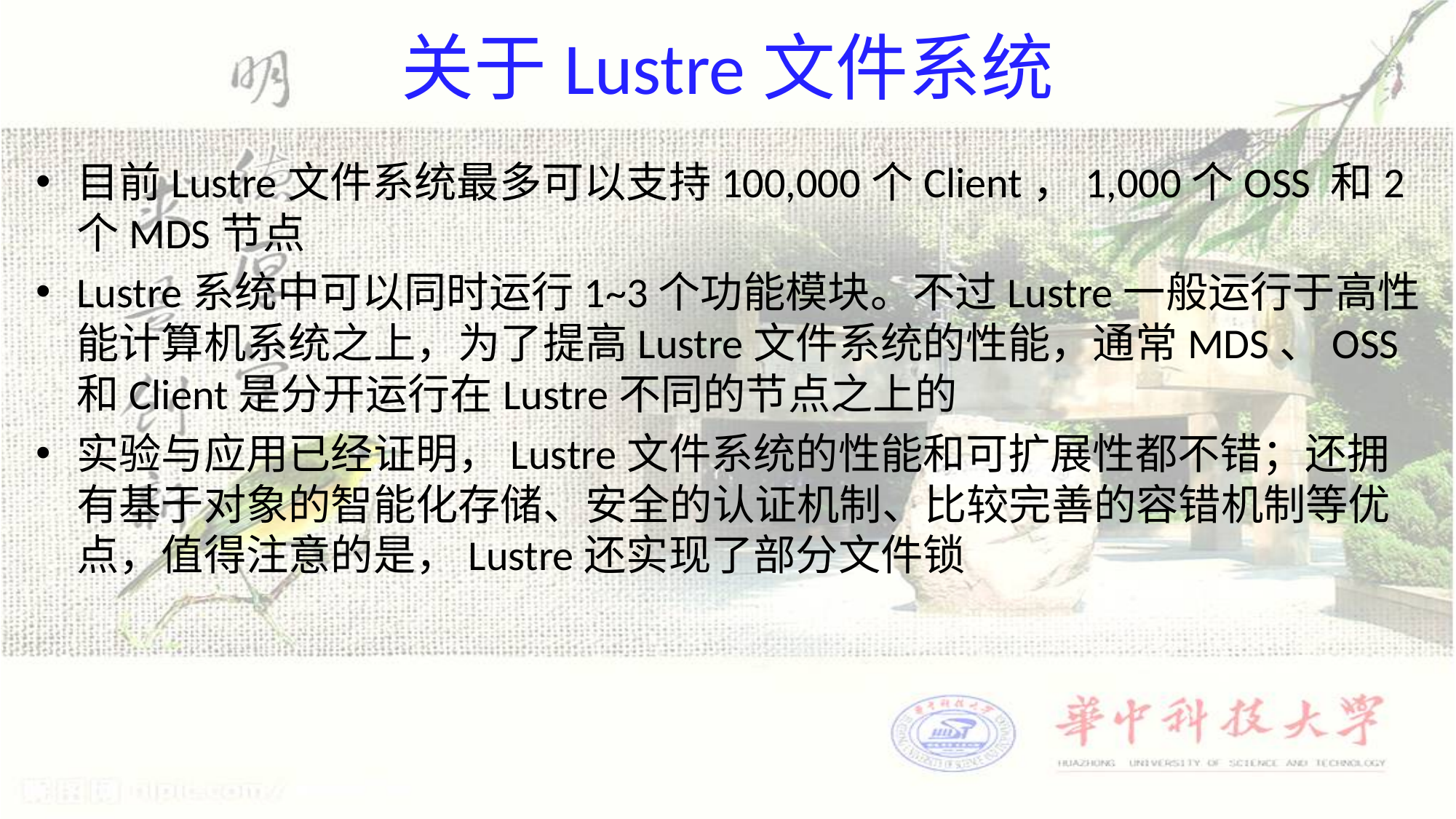

# 关于Lustre文件系统
目前Lustre文件系统最多可以支持100,000个Client，1,000个OSS 和2个MDS节点
Lustre系统中可以同时运行1~3个功能模块。不过Lustre一般运行于高性能计算机系统之上，为了提高Lustre文件系统的性能，通常MDS、OSS和Client是分开运行在Lustre不同的节点之上的
实验与应用已经证明，Lustre文件系统的性能和可扩展性都不错；还拥有基于对象的智能化存储、安全的认证机制、比较完善的容错机制等优点，值得注意的是，Lustre还实现了部分文件锁